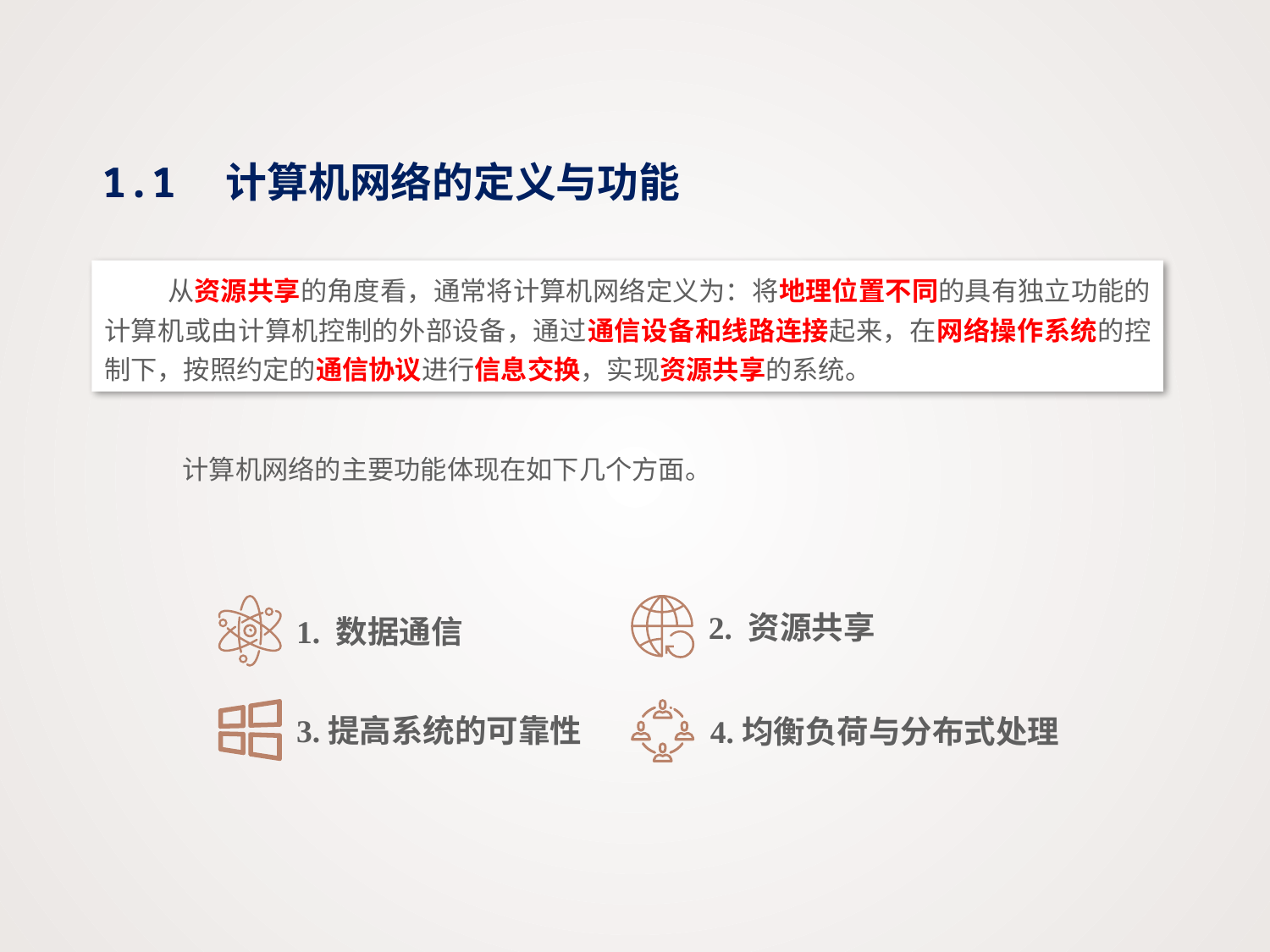

1.1　计算机网络的定义与功能
从资源共享的角度看，通常将计算机网络定义为：将地理位置不同的具有独立功能的计算机或由计算机控制的外部设备，通过通信设备和线路连接起来，在网络操作系统的控制下，按照约定的通信协议进行信息交换，实现资源共享的系统。
计算机网络的主要功能体现在如下几个方面。

1. 数据通信

2. 资源共享

3.提高系统的可靠性

4.均衡负荷与分布式处理